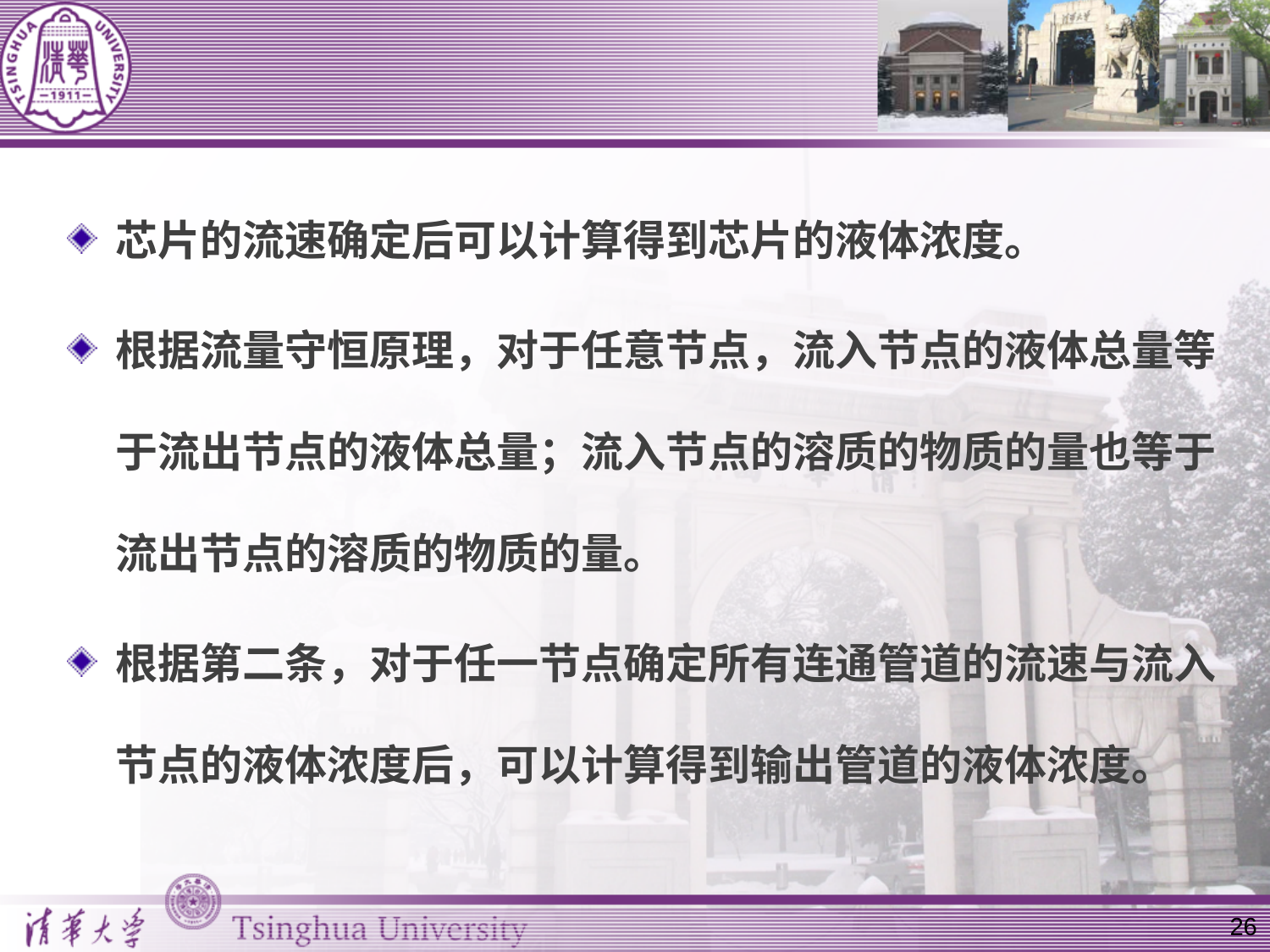

芯片的流速确定后可以计算得到芯片的液体浓度。
根据流量守恒原理，对于任意节点，流入节点的液体总量等于流出节点的液体总量；流入节点的溶质的物质的量也等于流出节点的溶质的物质的量。
根据第二条，对于任一节点确定所有连通管道的流速与流入节点的液体浓度后，可以计算得到输出管道的液体浓度。
26